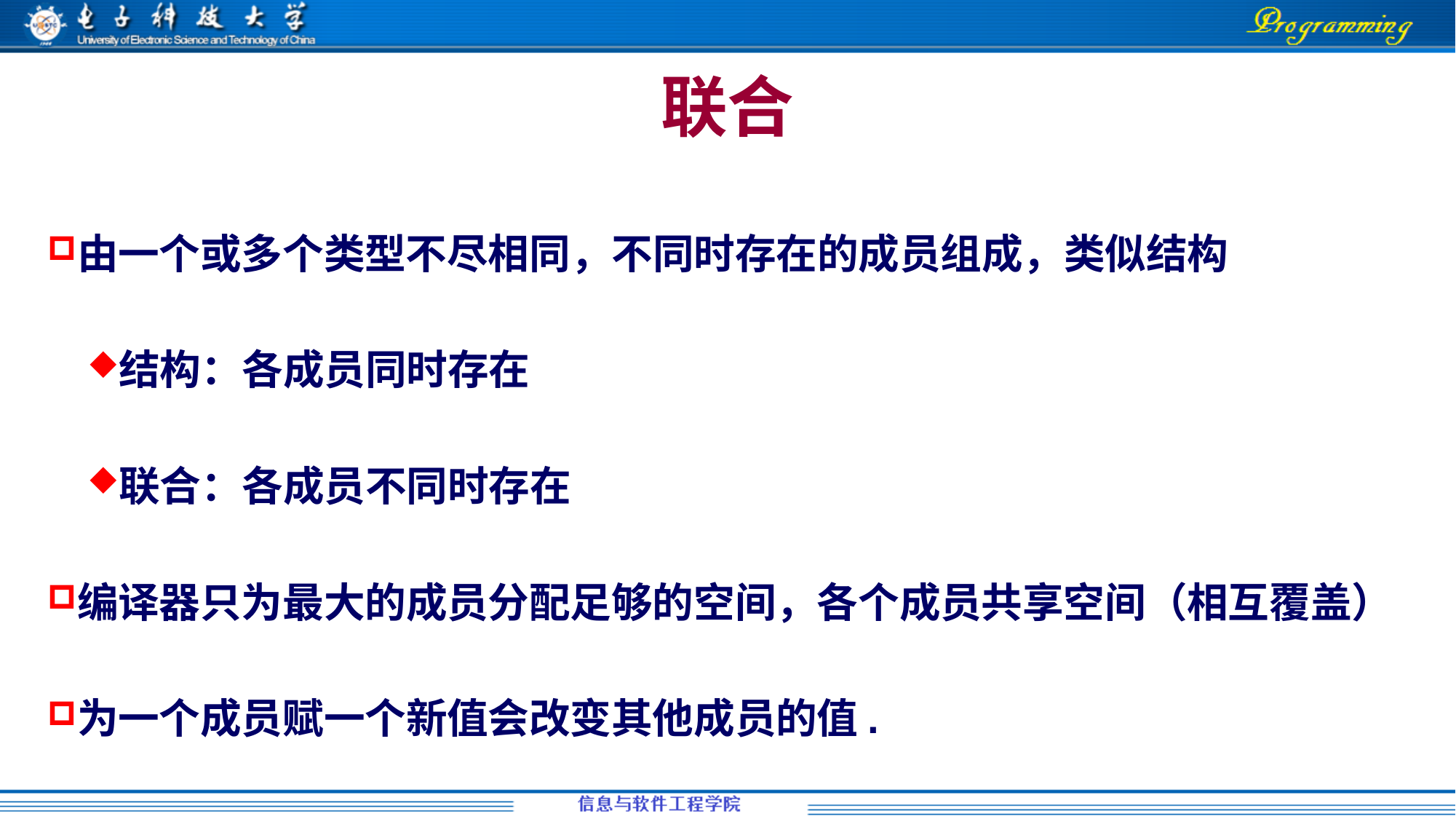

# 联合
由一个或多个类型不尽相同，不同时存在的成员组成，类似结构
结构：各成员同时存在
联合：各成员不同时存在
编译器只为最大的成员分配足够的空间，各个成员共享空间（相互覆盖）
为一个成员赋一个新值会改变其他成员的值.